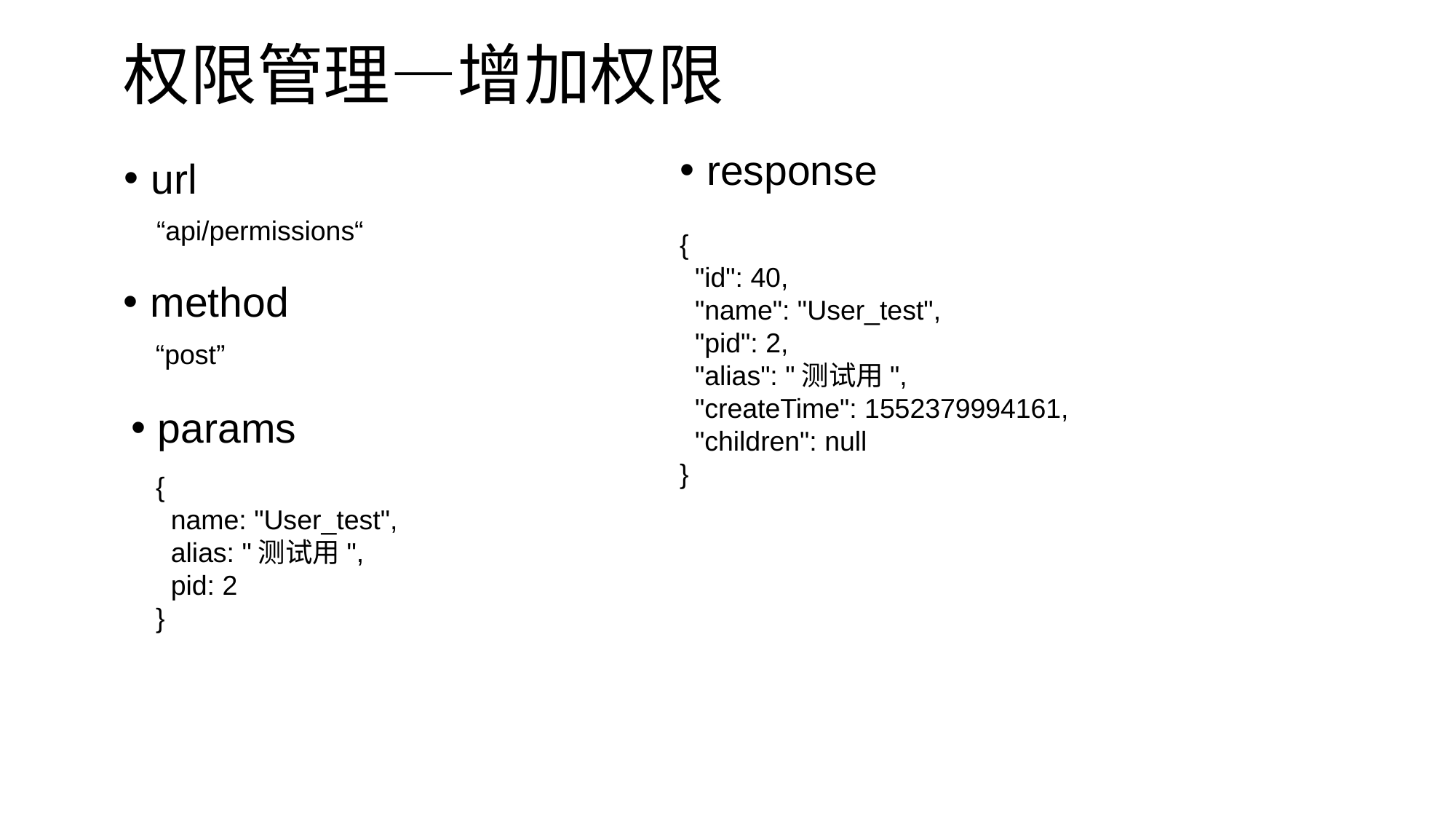

# 权限管理—增加权限
response
url
“api/permissions“
{
  "id": 40,
  "name": "User_test",
  "pid": 2,
  "alias": "测试用",
  "createTime": 1552379994161,
  "children": null
}
method
“post”
params
{
  name: "User_test",
  alias: "测试用",
  pid: 2
}